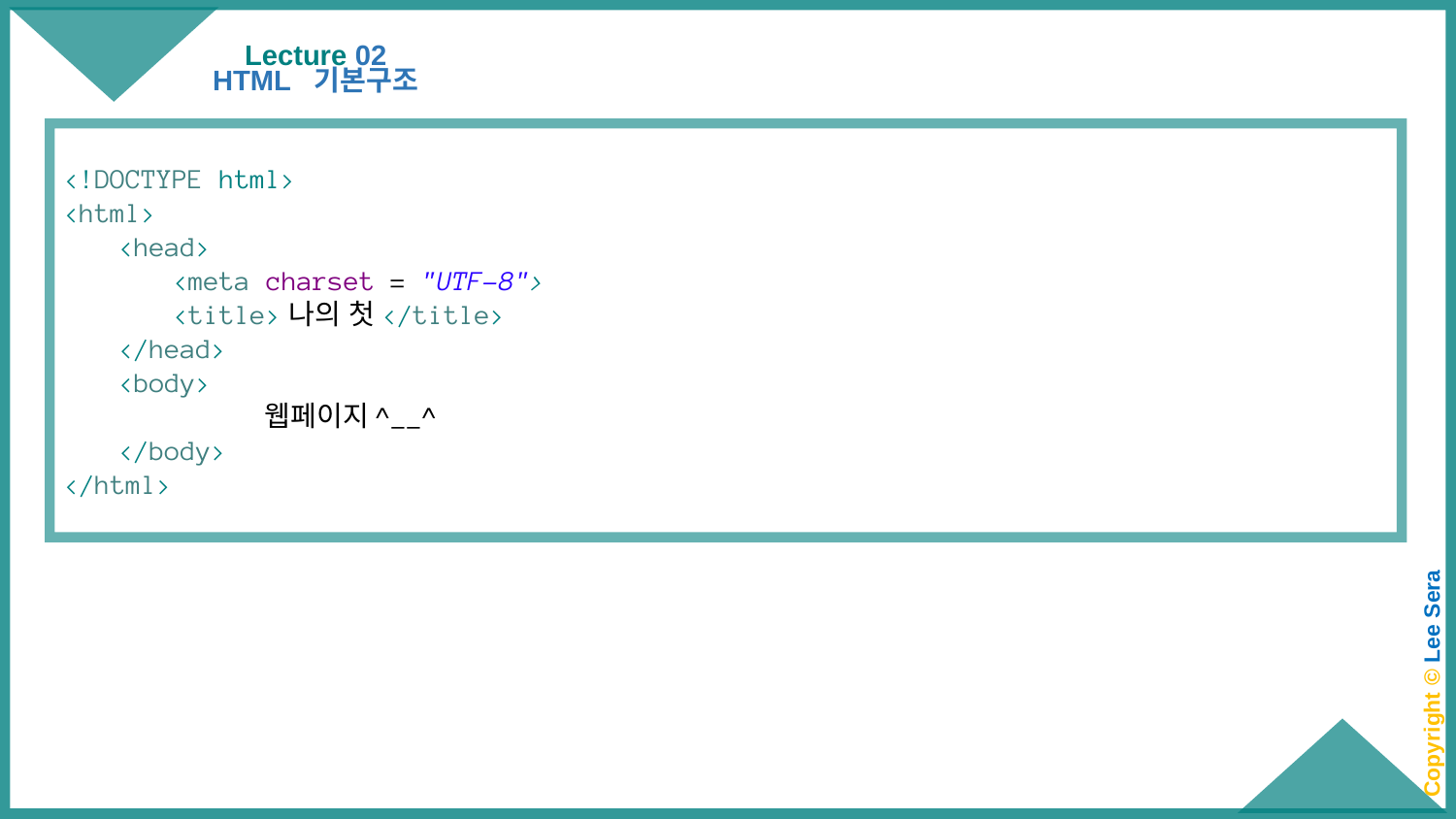

# Lecture 02
HTML  기본구조
<!DOCTYPE html>
<html>
<head>
<meta charset = "UTF-8">
<title>나의 첫</title>
</head>
<body>
	웹페이지^__^
</body>
</html>
Copyright © Lee Sera